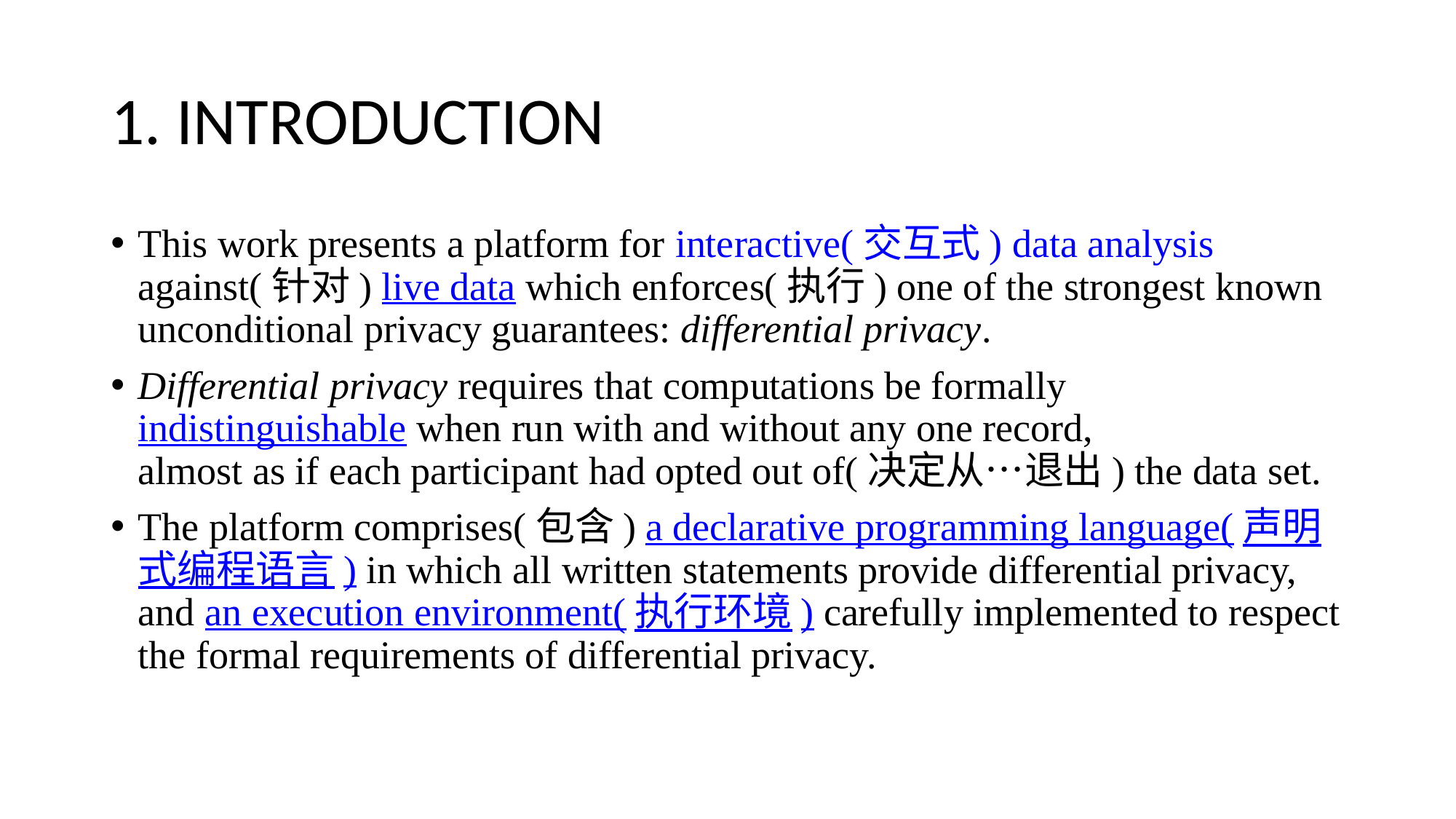

# 1. INTRODUCTION
This work presents a platform for interactive(交互式) data analysis against(针对) live data which enforces(执行) one of the strongest known unconditional privacy guarantees: differential privacy.
Differential privacy requires that computations be formally indistinguishable when run with and without any one record,
almost as if each participant had opted out of(决定从…退出) the data set.
The platform comprises(包含) a declarative programming language(声明式编程语言) in which all written statements provide differential privacy,
and an execution environment(执行环境) carefully implemented to respect the formal requirements of differential privacy.